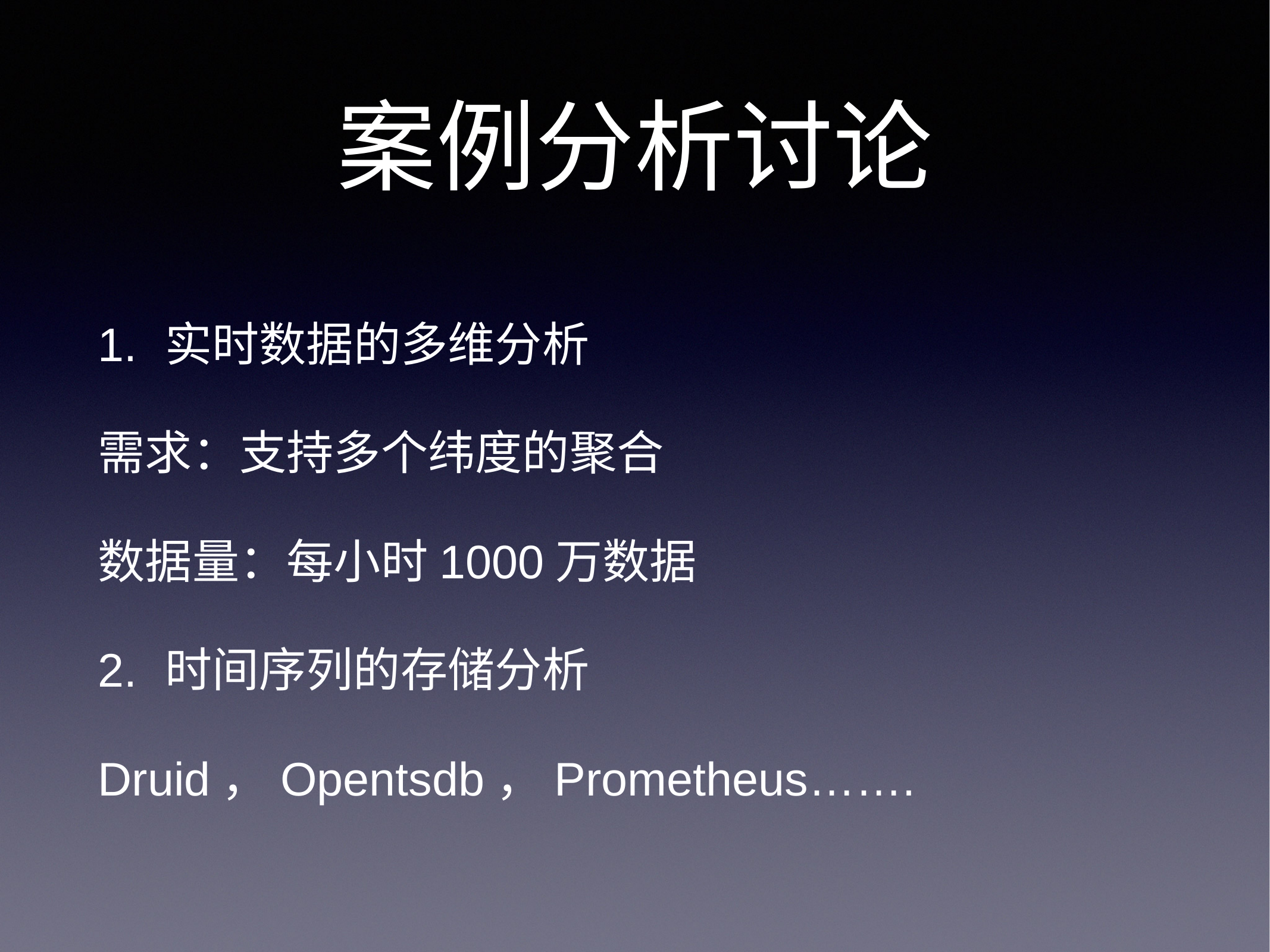

# 案例分析讨论
实时数据的多维分析
需求：支持多个纬度的聚合
数据量：每小时1000万数据
时间序列的存储分析
Druid，Opentsdb，Prometheus…….